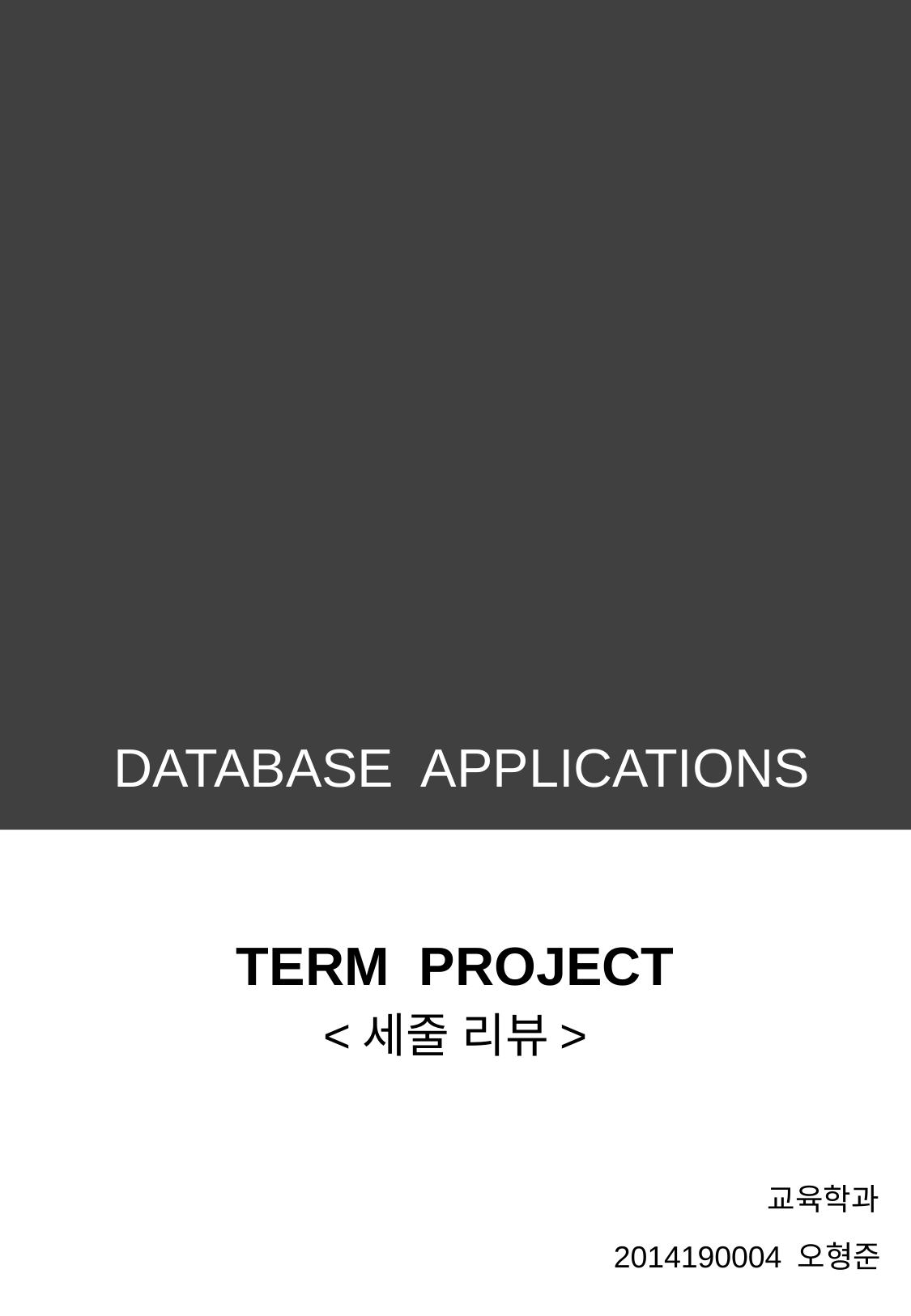

# DATABASE  APPLICATIONS
TERM  PROJECT
<세줄 리뷰>

교육학과

2014190004 오형준